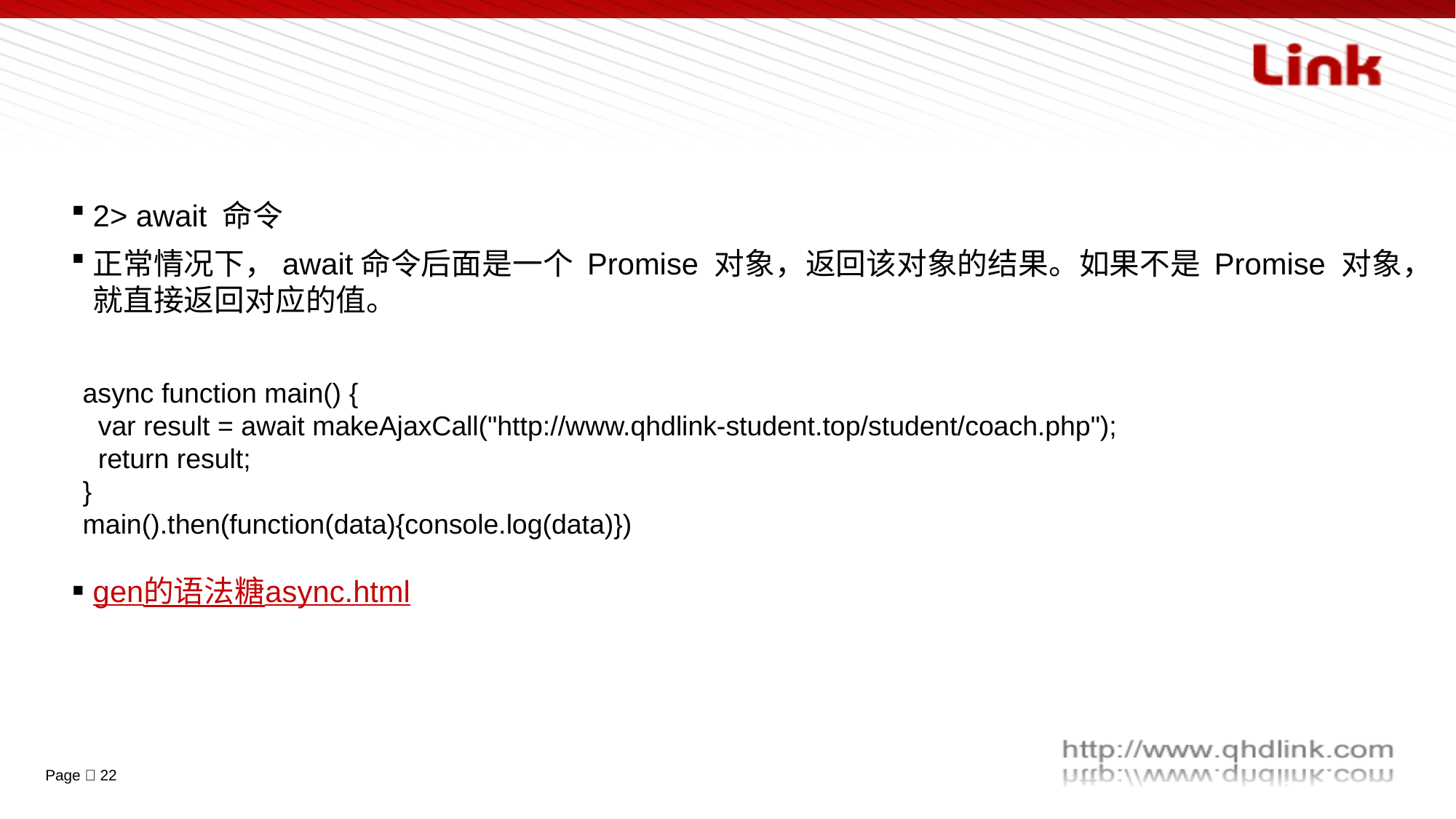

#
2> await 命令
正常情况下，await命令后面是一个 Promise 对象，返回该对象的结果。如果不是 Promise 对象，就直接返回对应的值。

gen的语法糖async.html

async function main() {
  var result = await makeAjaxCall("http://www.qhdlink-student.top/student/coach.php");
  return result;
}
main().then(function(data){console.log(data)})